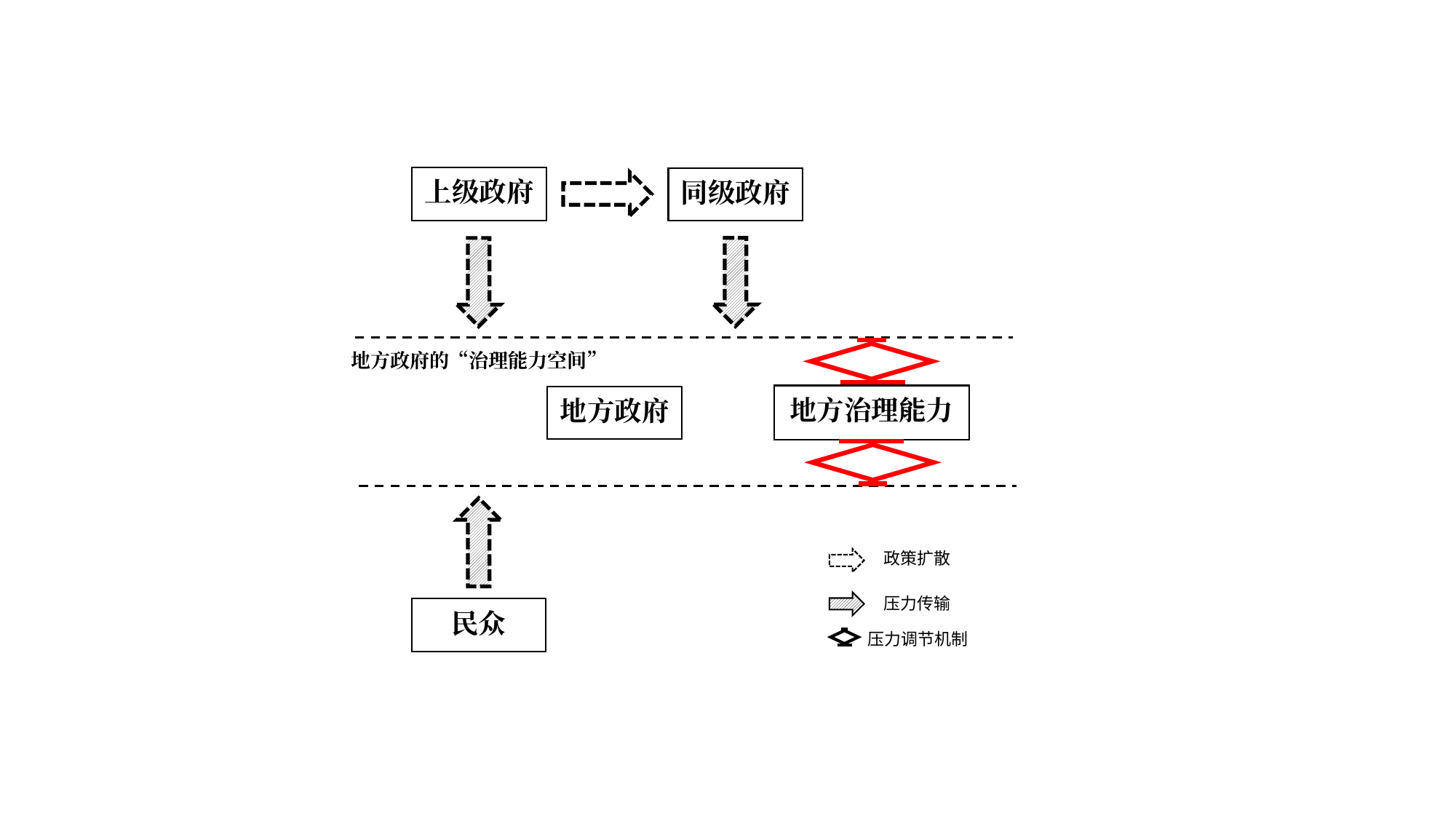

上级政府

同级政府

地方政府的“治理能力空间”

地方治理能力

地方政府

政策扩散

压力传输

民众
压力调节机制